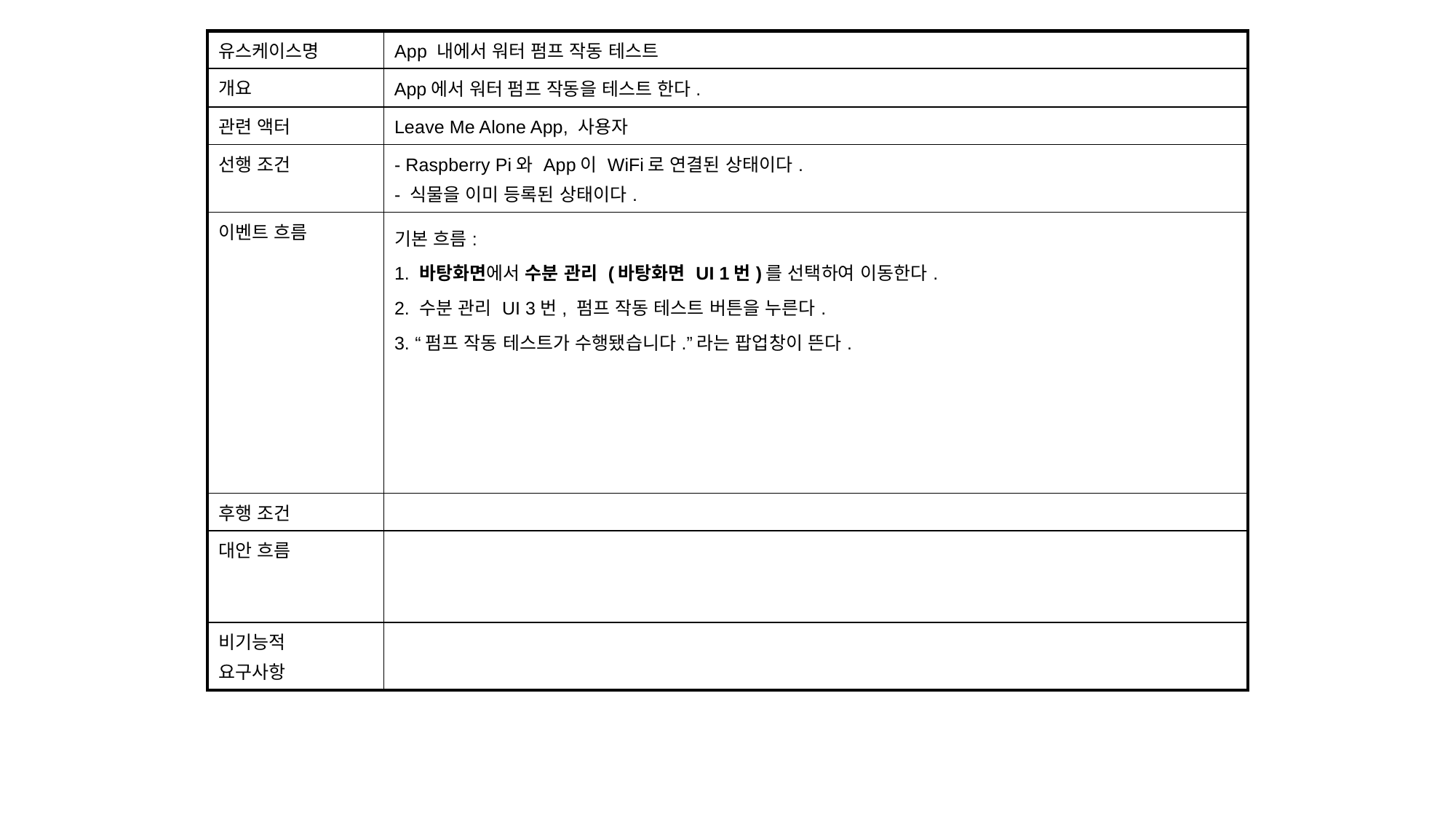

| 유스케이스명 | App 내에서 워터 펌프 작동 테스트 |
| --- | --- |
| 개요 | App에서 워터 펌프 작동을 테스트 한다. |
| 관련 액터 | Leave Me Alone App, 사용자 |
| 선행 조건 | - Raspberry Pi와 App이 WiFi로 연결된 상태이다. - 식물을 이미 등록된 상태이다. |
| 이벤트 흐름 | 기본 흐름: 1. 바탕화면에서 수분 관리 (바탕화면 UI 1번)를 선택하여 이동한다. 2. 수분 관리 UI 3번, 펌프 작동 테스트 버튼을 누른다. 3. “펌프 작동 테스트가 수행됐습니다.”라는 팝업창이 뜬다. |
| 후행 조건 |  |
| 대안 흐름 |  |
| 비기능적 요구사항 |  |